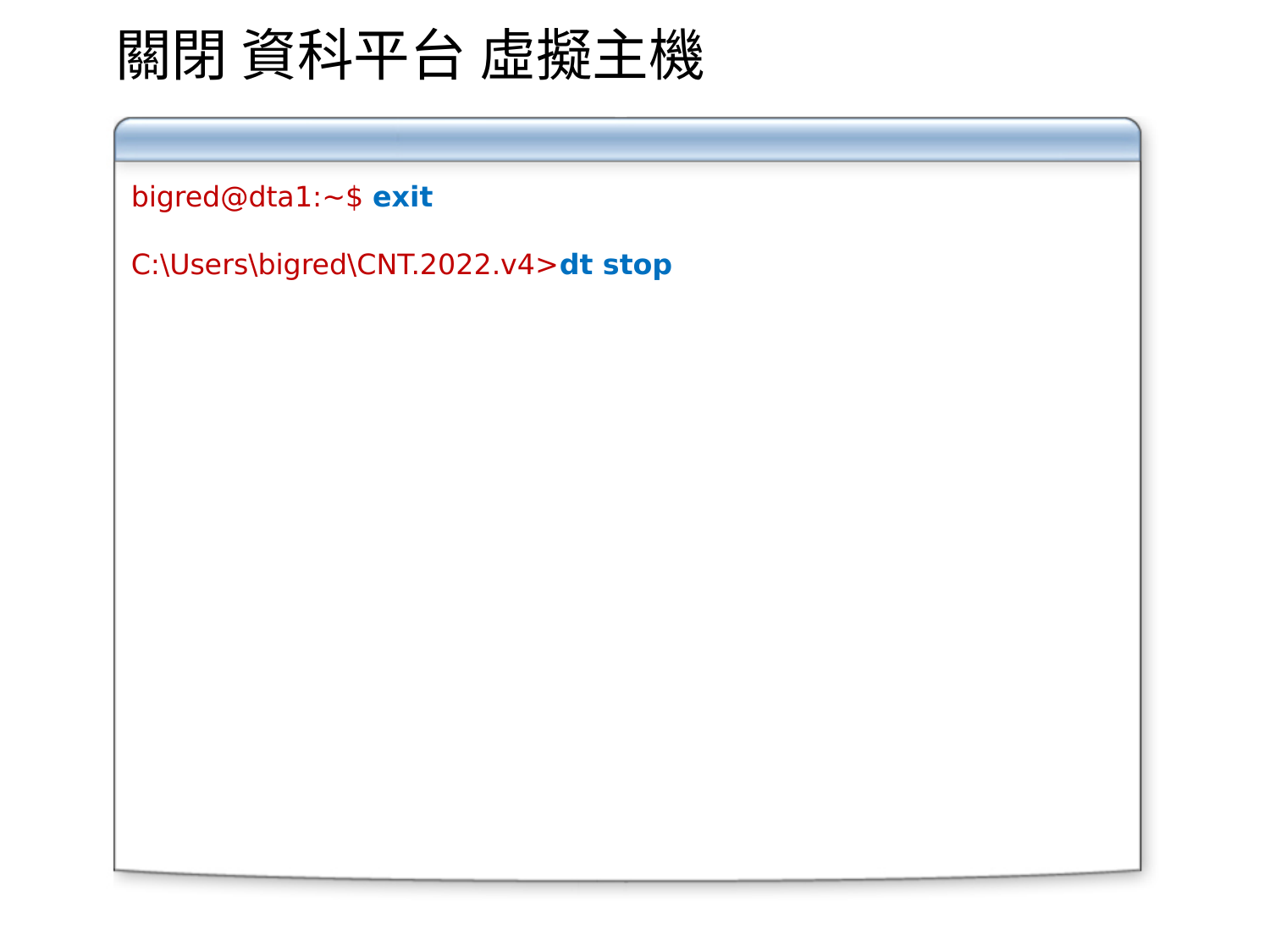

# 關閉 資科平台 虛擬主機
bigred@dta1:~$ exit

C:\Users\bigred\CNT.2022.v4>dt stop